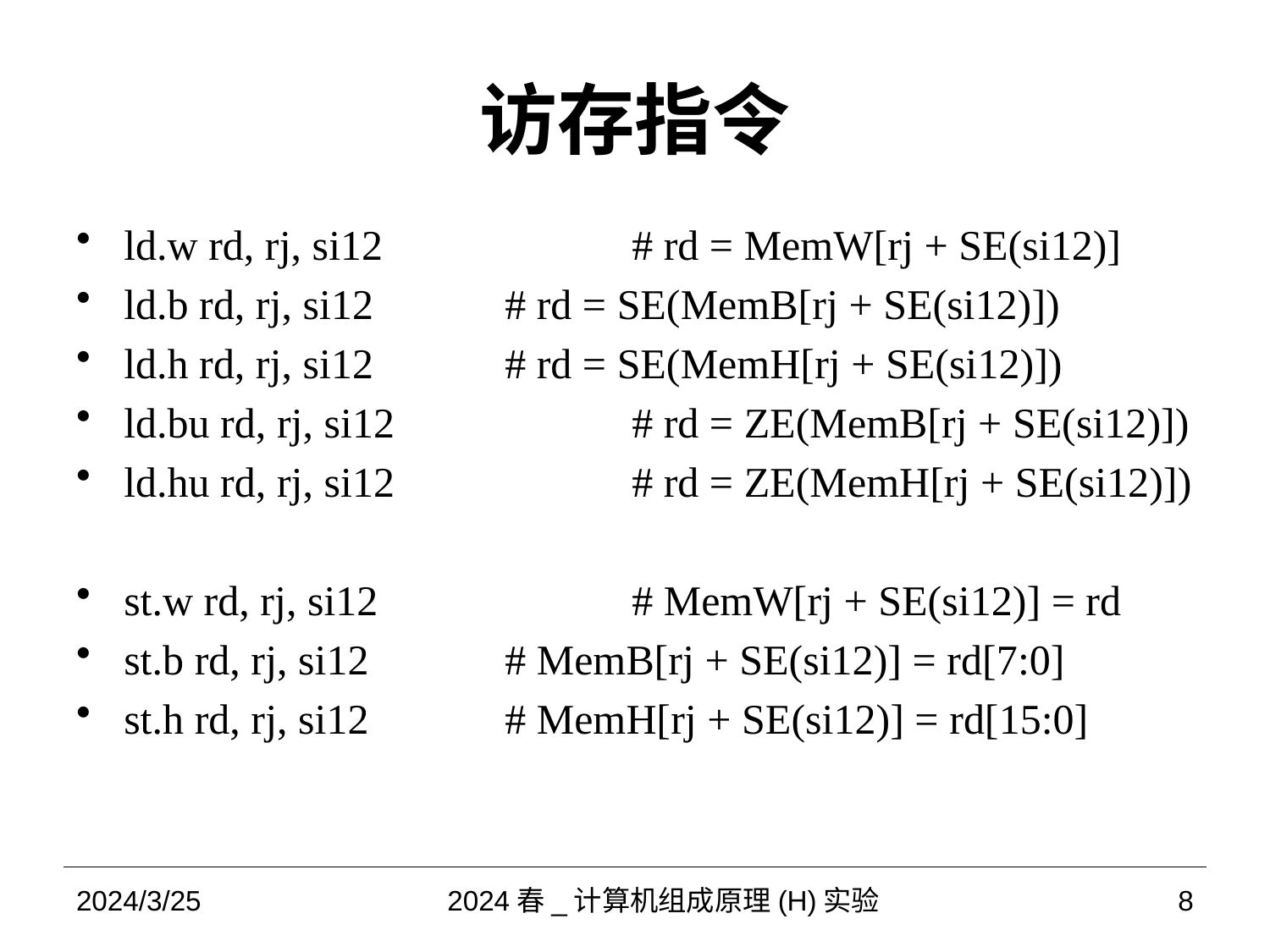

# 访存指令
ld.w rd, rj, si12		# rd = MemW[rj + SE(si12)]
ld.b rd, rj, si12		# rd = SE(MemB[rj + SE(si12)])
ld.h rd, rj, si12		# rd = SE(MemH[rj + SE(si12)])
ld.bu rd, rj, si12		# rd = ZE(MemB[rj + SE(si12)])
ld.hu rd, rj, si12		# rd = ZE(MemH[rj + SE(si12)])

st.w rd, rj, si12		# MemW[rj + SE(si12)] = rd
st.b rd, rj, si12		# MemB[rj + SE(si12)] = rd[7:0]
st.h rd, rj, si12		# MemH[rj + SE(si12)] = rd[15:0]

2024/3/25
2024春_计算机组成原理(H)实验
8